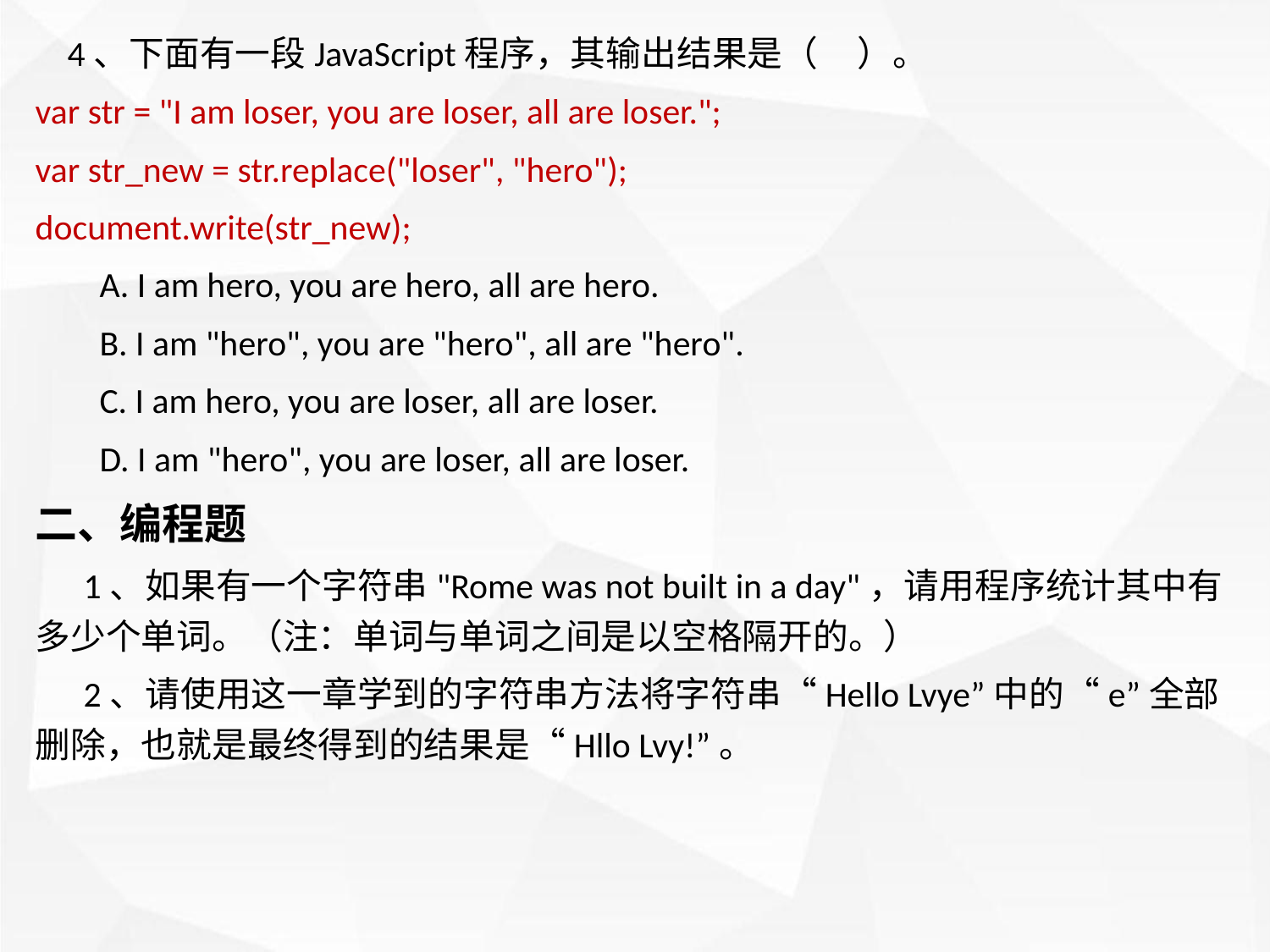

4、下面有一段JavaScript程序，其输出结果是（     ）。
var str = "I am loser, you are loser, all are loser.";
var str_new = str.replace("loser", "hero");
document.write(str_new);
        A. I am hero, you are hero, all are hero.
        B. I am "hero", you are "hero", all are "hero".
        C. I am hero, you are loser, all are loser.
        D. I am "hero", you are loser, all are loser.
二、编程题
      1、如果有一个字符串"Rome was not built in a day"，请用程序统计其中有多少个单词。（注：单词与单词之间是以空格隔开的。）
      2、请使用这一章学到的字符串方法将字符串“Hello Lvye”中的“e”全部删除，也就是最终得到的结果是“Hllo Lvy!”。